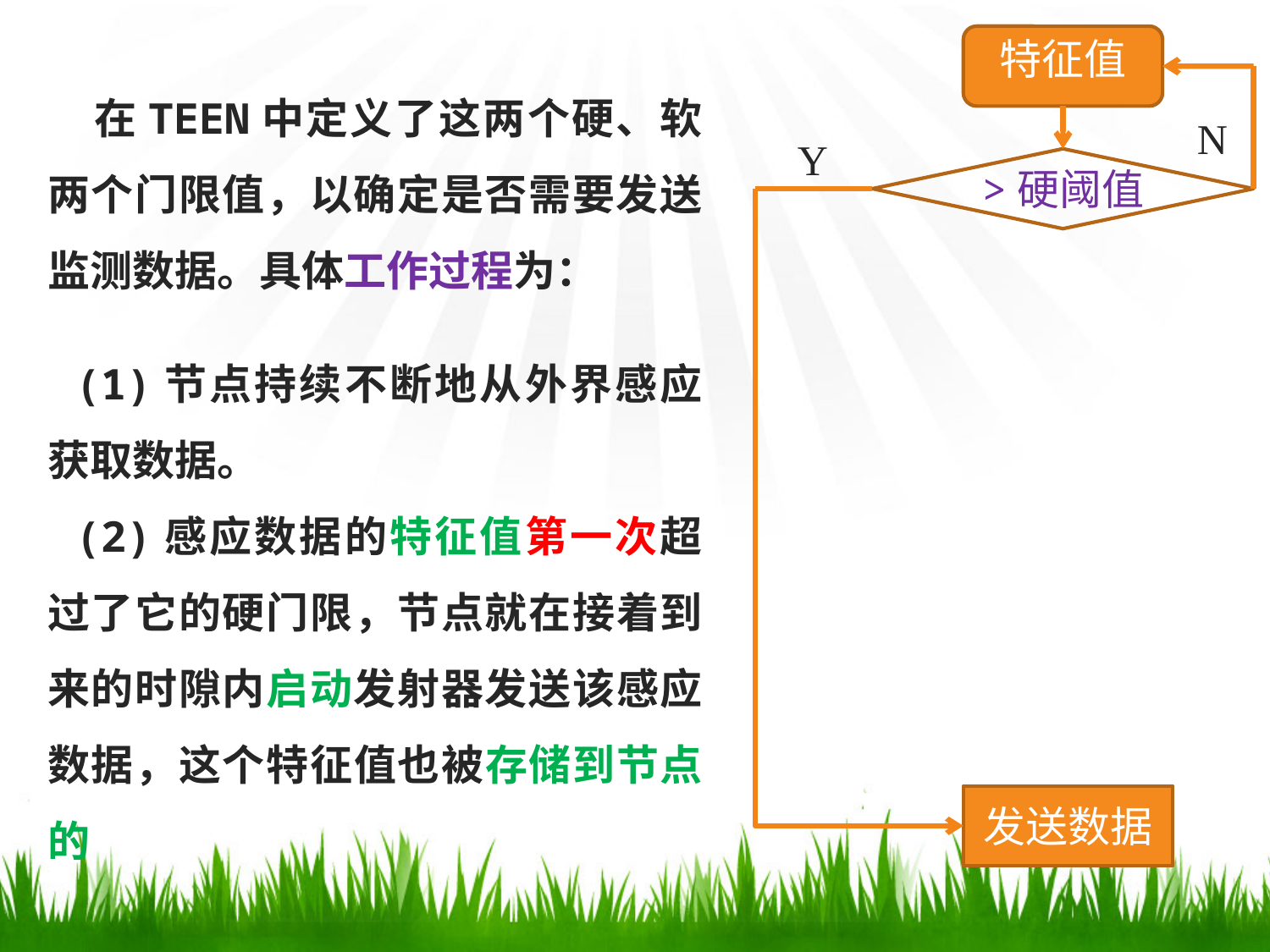

特征值
# 在TEEN中定义了这两个硬、软两个门限值，以确定是否需要发送监测数据。具体工作过程为：
N
Y
>硬阈值

 (1)节点持续不断地从外界感应获取数据。
 (2)感应数据的特征值第一次超过了它的硬门限，节点就在接着到来的时隙内启动发射器发送该感应数据，这个特征值也被存储到节点的
发送数据